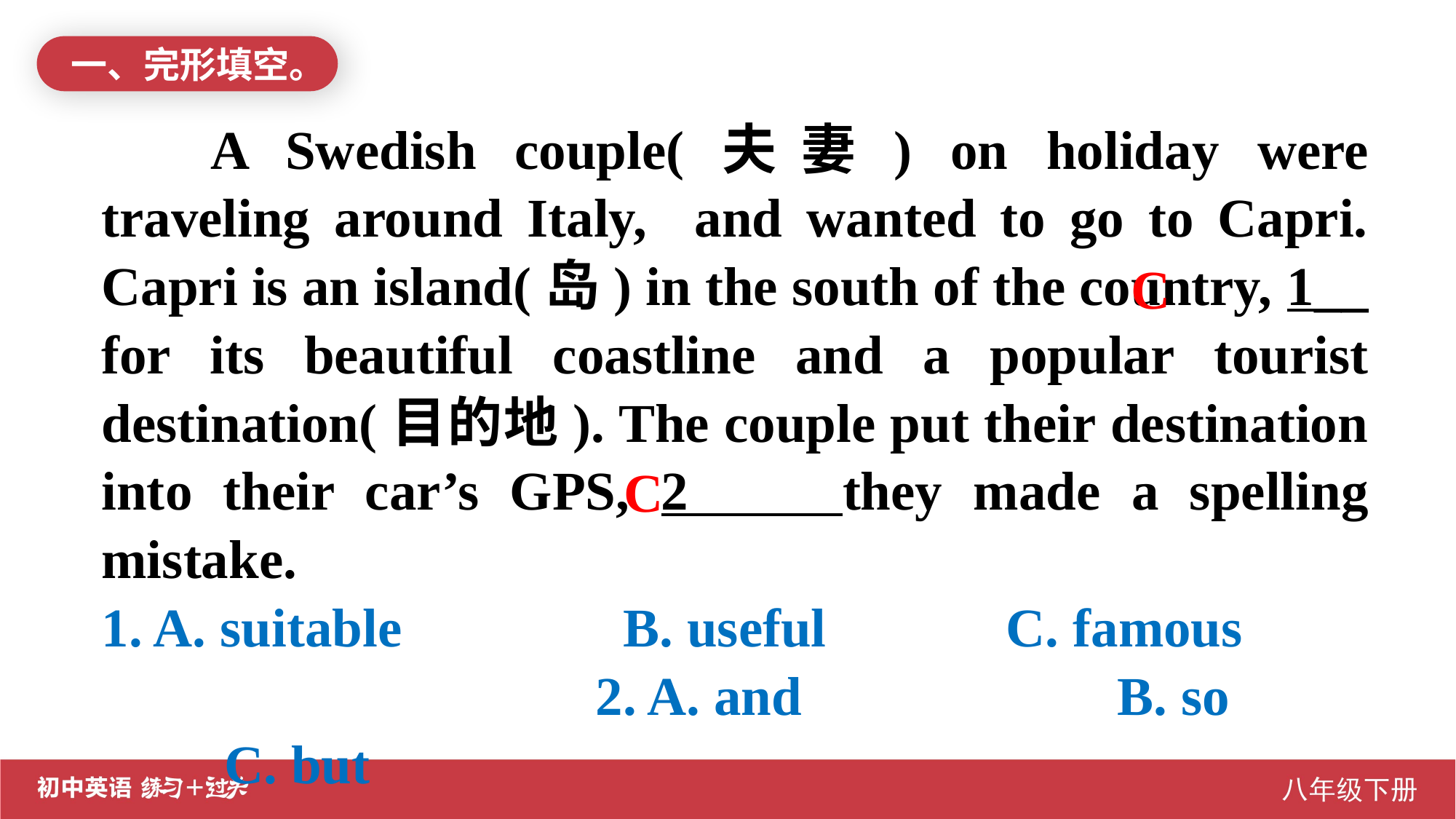

一、完形填空。
A Swedish couple(夫妻) on holiday were traveling around Italy,  and wanted to go to Capri. Capri is an island(岛) in the south of the country, 1__ for its beautiful coastline and a popular tourist destination(目的地). The couple put their destination into their car’s GPS, 2     they made a spelling mistake.                                                                              1. A. suitable                B. useful             C. famous                                              2. A. and                       B. so                    C. but

C
C